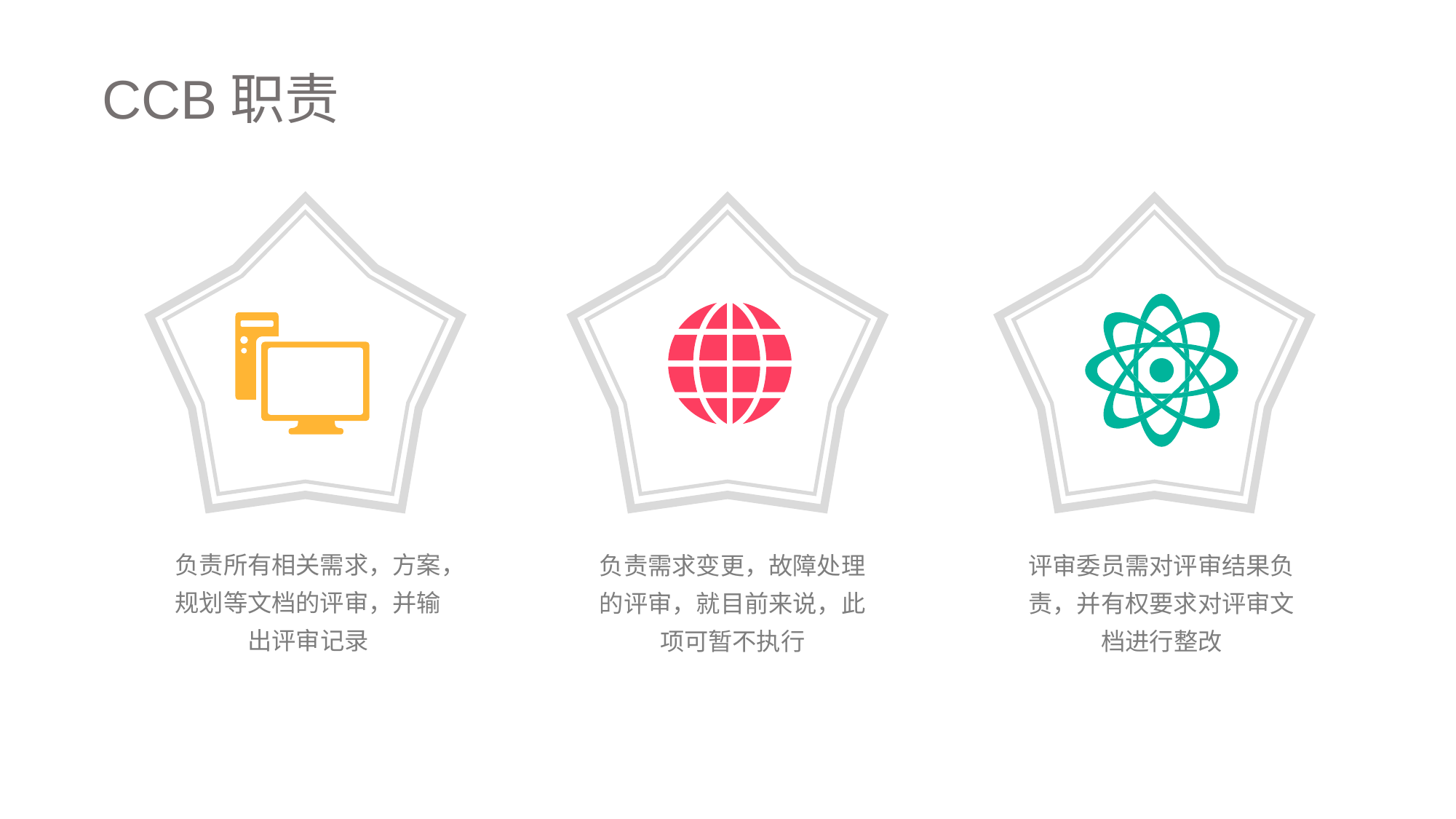

CCB职责

负责所有相关需求，方案，规划等文档的评审，并输出评审记录
负责需求变更，故障处理的评审，就目前来说，此项可暂不执行
评审委员需对评审结果负责，并有权要求对评审文档进行整改